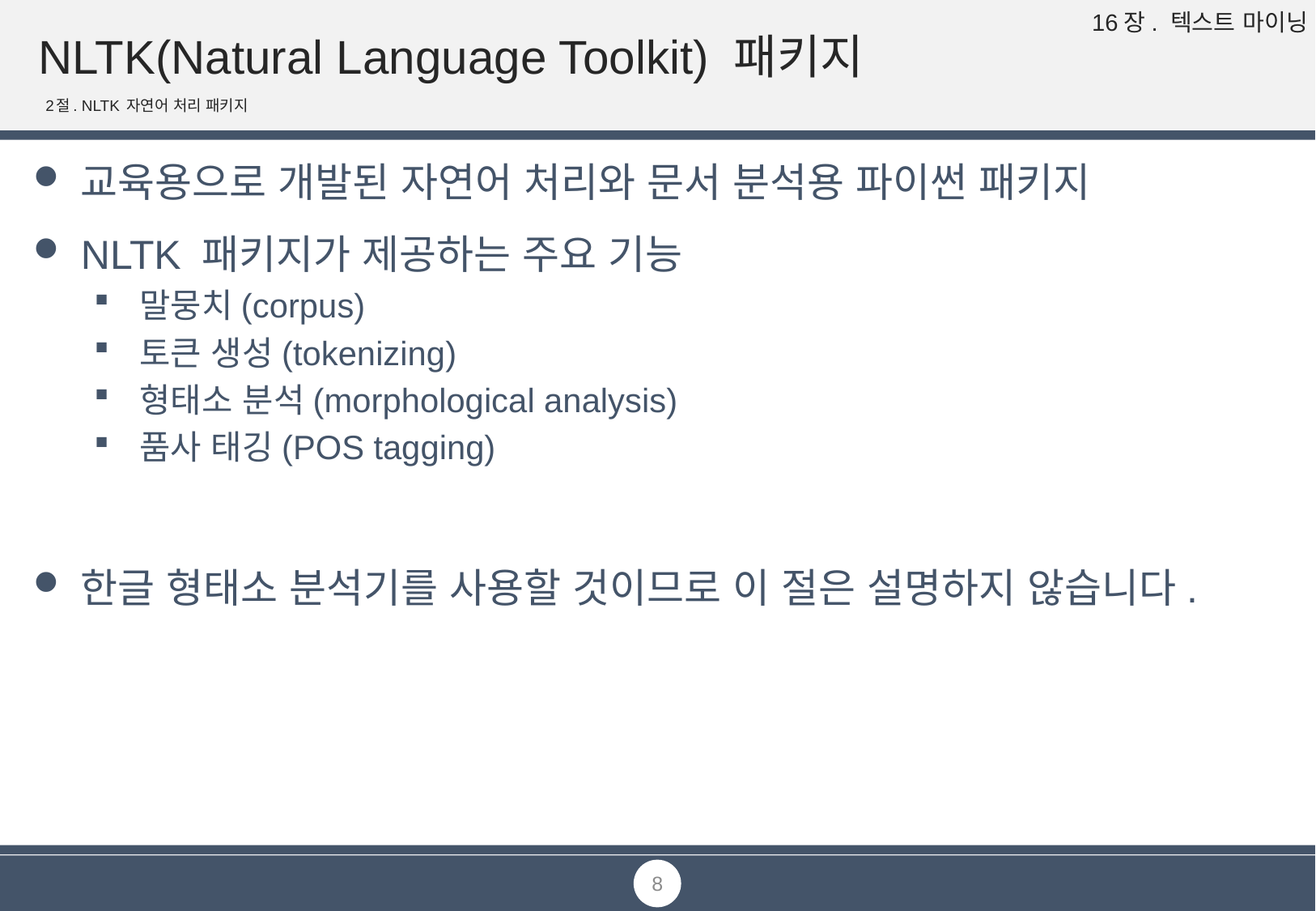

# NLTK(Natural Language Toolkit) 패키지
2절. NLTK 자연어 처리 패키지
교육용으로 개발된 자연어 처리와 문서 분석용 파이썬 패키지
NLTK 패키지가 제공하는 주요 기능
말뭉치(corpus)
토큰 생성(tokenizing)
형태소 분석(morphological analysis)
품사 태깅(POS tagging)

한글 형태소 분석기를 사용할 것이므로 이 절은 설명하지 않습니다.
8